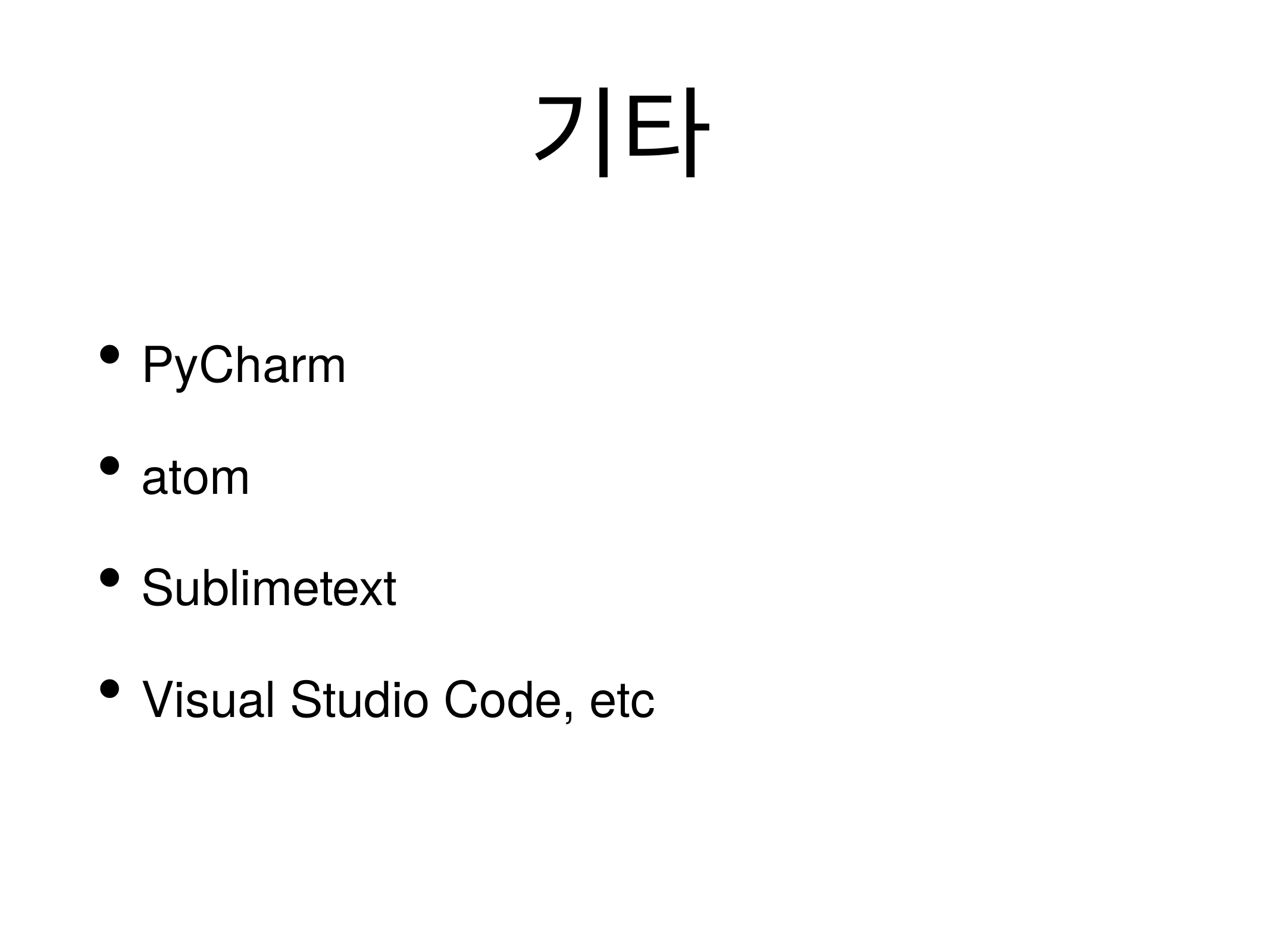

# 기타
PyCharm
atom
Sublimetext
Visual Studio Code, etc